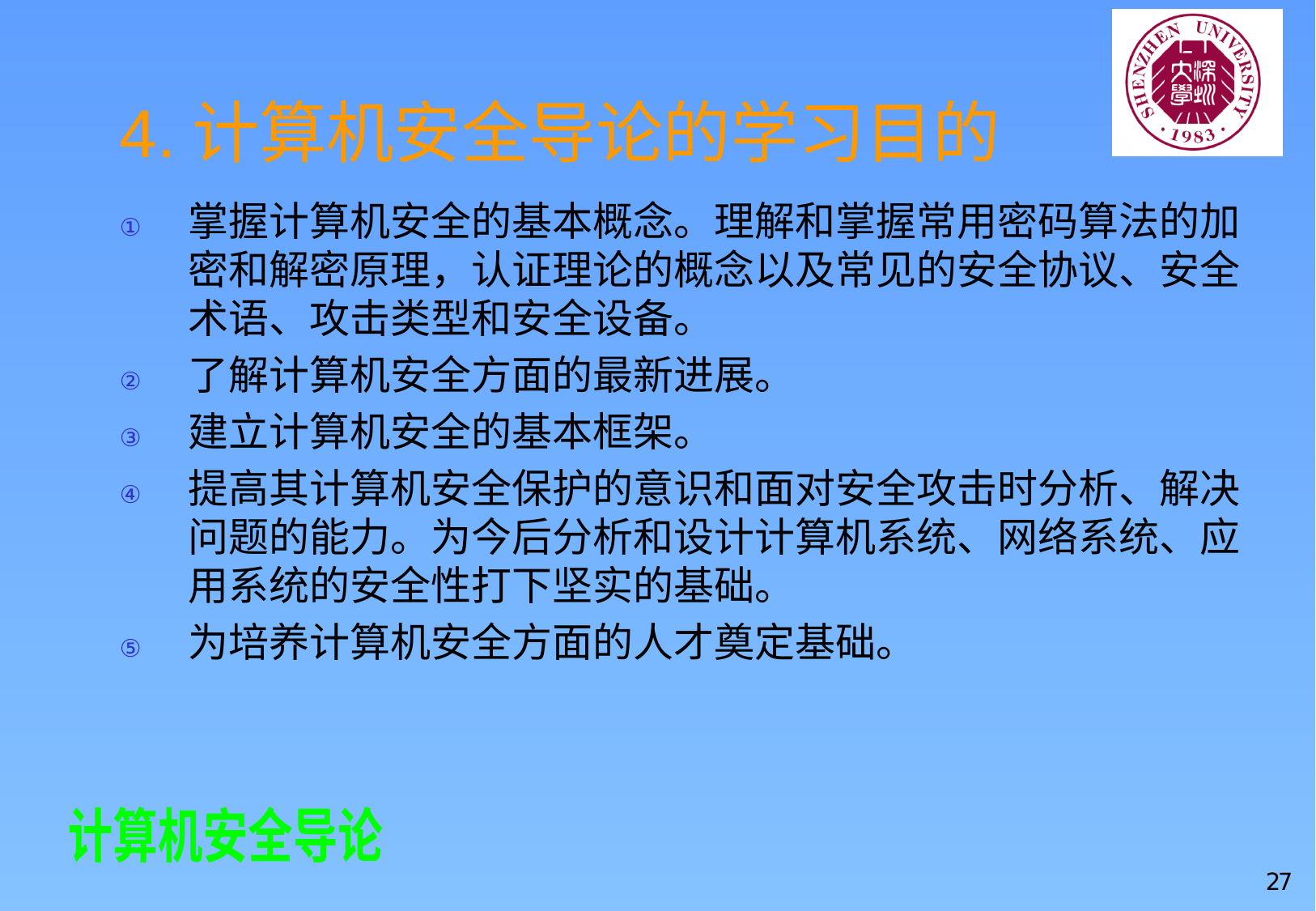

# 4.计算机安全导论的学习目的
掌握计算机安全的基本概念。理解和掌握常用密码算法的加密和解密原理，认证理论的概念以及常见的安全协议、安全术语、攻击类型和安全设备。
了解计算机安全方面的最新进展。
建立计算机安全的基本框架。
提高其计算机安全保护的意识和面对安全攻击时分析、解决问题的能力。为今后分析和设计计算机系统、网络系统、应用系统的安全性打下坚实的基础。
为培养计算机安全方面的人才奠定基础。

27